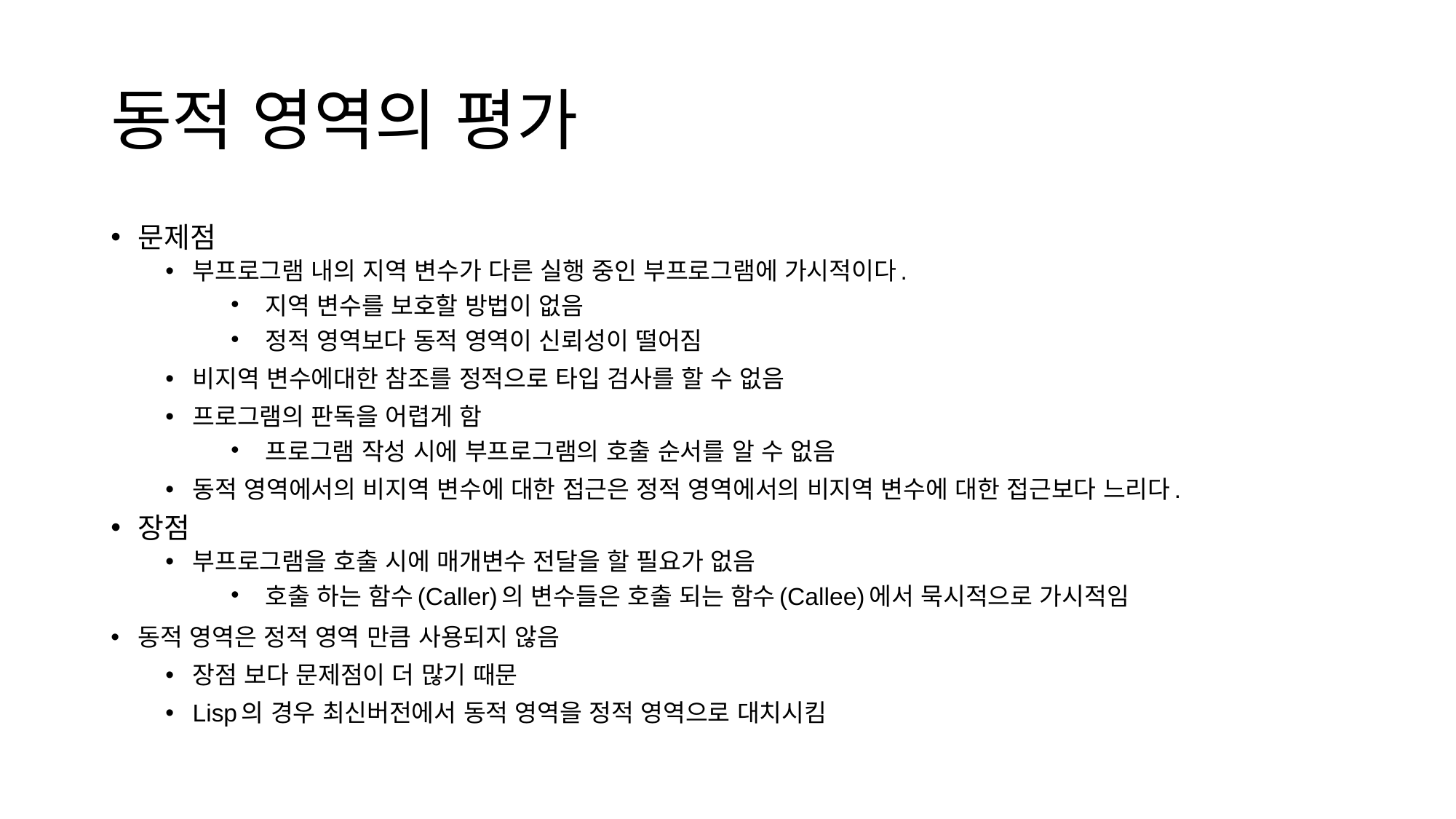

# 동적 영역의 평가
문제점
부프로그램 내의 지역 변수가 다른 실행 중인 부프로그램에 가시적이다.
지역 변수를 보호할 방법이 없음
정적 영역보다 동적 영역이 신뢰성이 떨어짐
비지역 변수에대한 참조를 정적으로 타입 검사를 할 수 없음
프로그램의 판독을 어렵게 함
프로그램 작성 시에 부프로그램의 호출 순서를 알 수 없음
동적 영역에서의 비지역 변수에 대한 접근은 정적 영역에서의 비지역 변수에 대한 접근보다 느리다.
장점
부프로그램을 호출 시에 매개변수 전달을 할 필요가 없음
호출 하는 함수(Caller)의 변수들은 호출 되는 함수(Callee)에서 묵시적으로 가시적임
동적 영역은 정적 영역 만큼 사용되지 않음
장점 보다 문제점이 더 많기 때문
Lisp의 경우 최신버전에서 동적 영역을 정적 영역으로 대치시킴